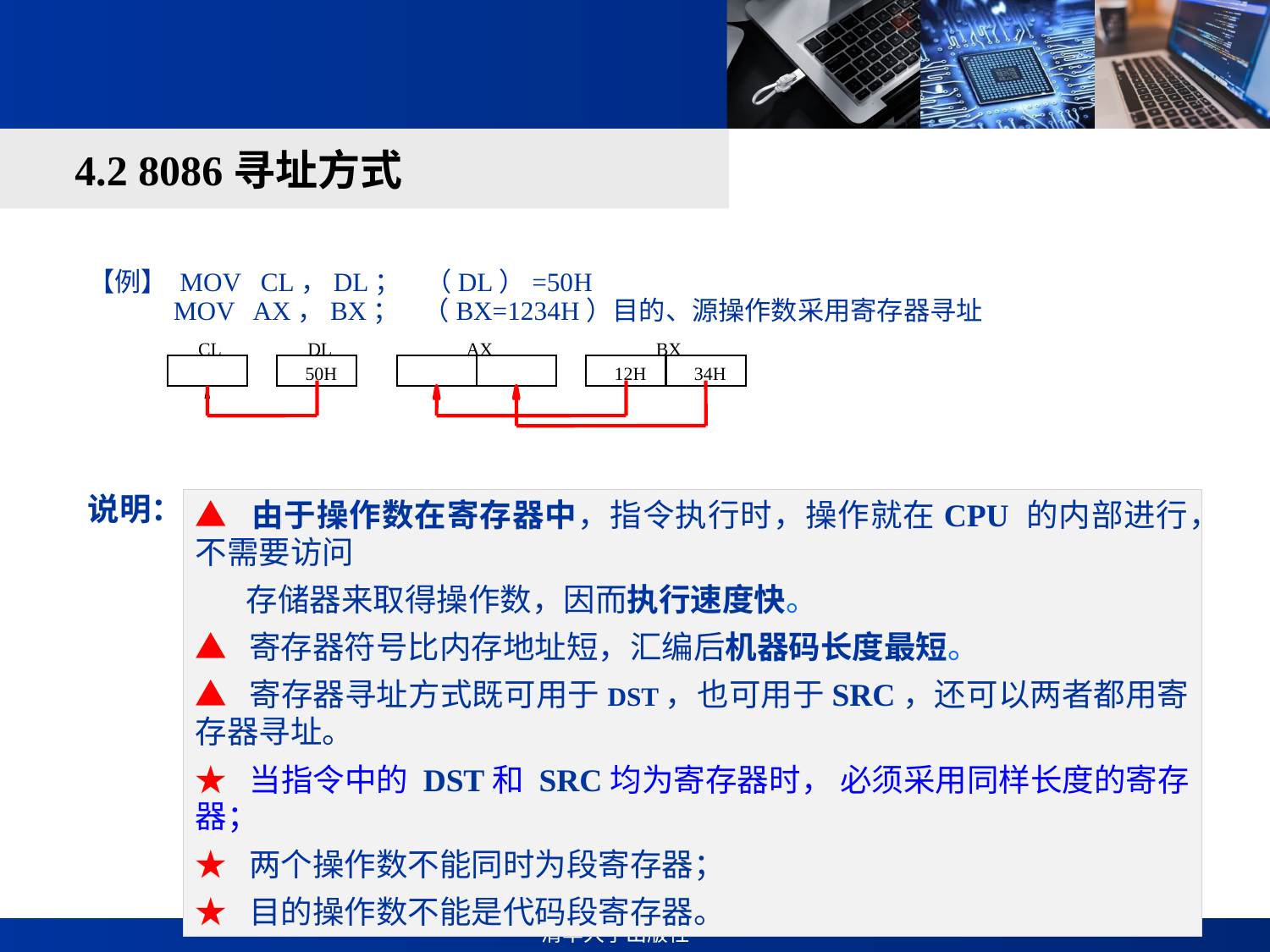

#
4.2 8086寻址方式

【例】 MOV   CL，DL；    （DL）=50H
             MOV   AX，BX；    （BX=1234H）目的、源操作数采用寄存器寻址
CL

AX

DL

50H
BX

12H
34H

说明：
▲  由于操作数在寄存器中，指令执行时，操作就在CPU 的内部进行，不需要访问
      存储器来取得操作数，因而执行速度快。
▲  寄存器符号比内存地址短，汇编后机器码长度最短。
▲  寄存器寻址方式既可用于DST，也可用于SRC，还可以两者都用寄存器寻址。
★  当指令中的 DST和 SRC均为寄存器时， 必须采用同样长度的寄存器；
★  两个操作数不能同时为段寄存器；
★  目的操作数不能是代码段寄存器。